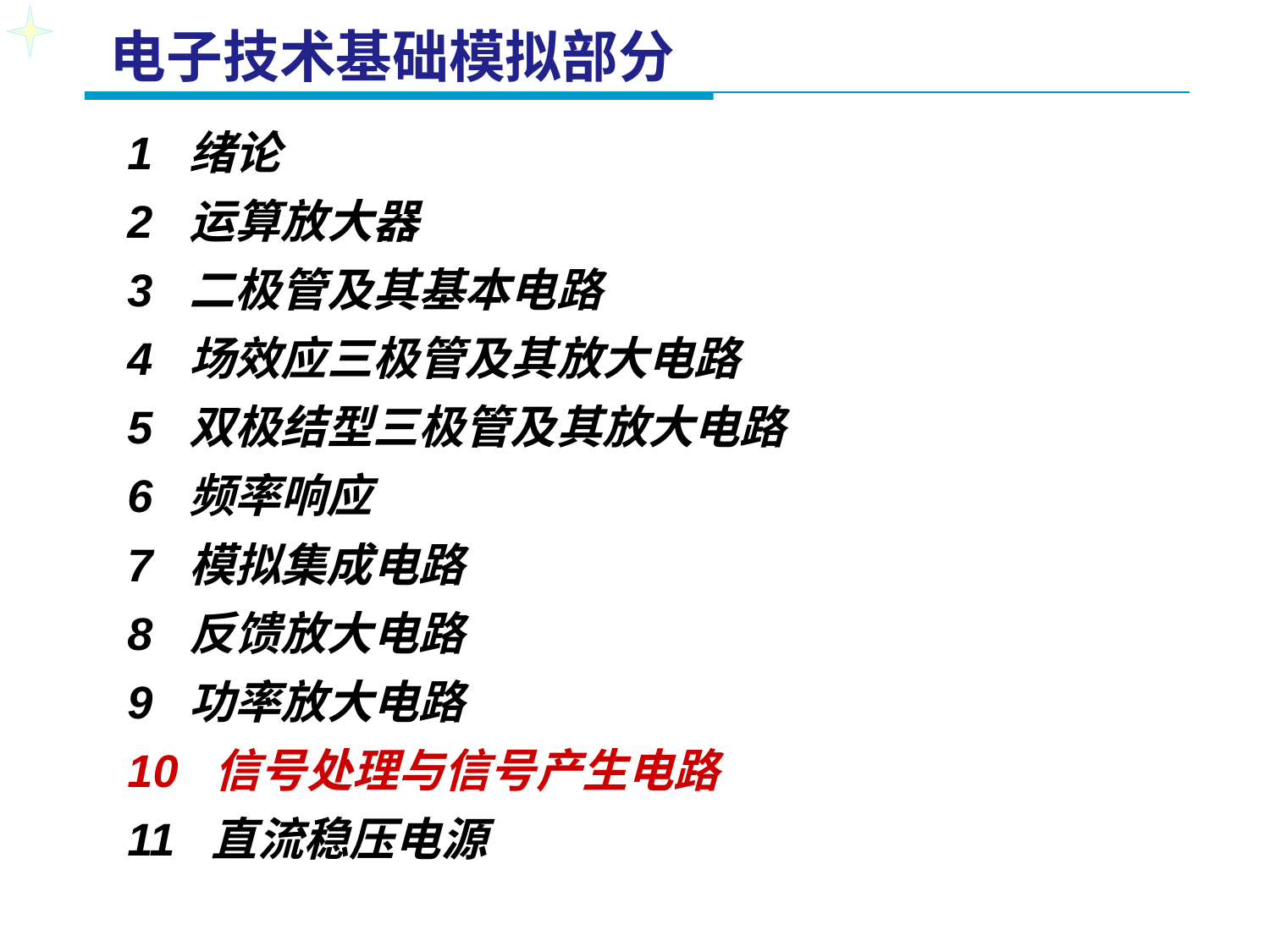

# 电子技术基础模拟部分
1  绪论
2  运算放大器
3  二极管及其基本电路
4  场效应三极管及其放大电路
5  双极结型三极管及其放大电路
6  频率响应
7  模拟集成电路
8  反馈放大电路
9  功率放大电路
10  信号处理与信号产生电路
11  直流稳压电源